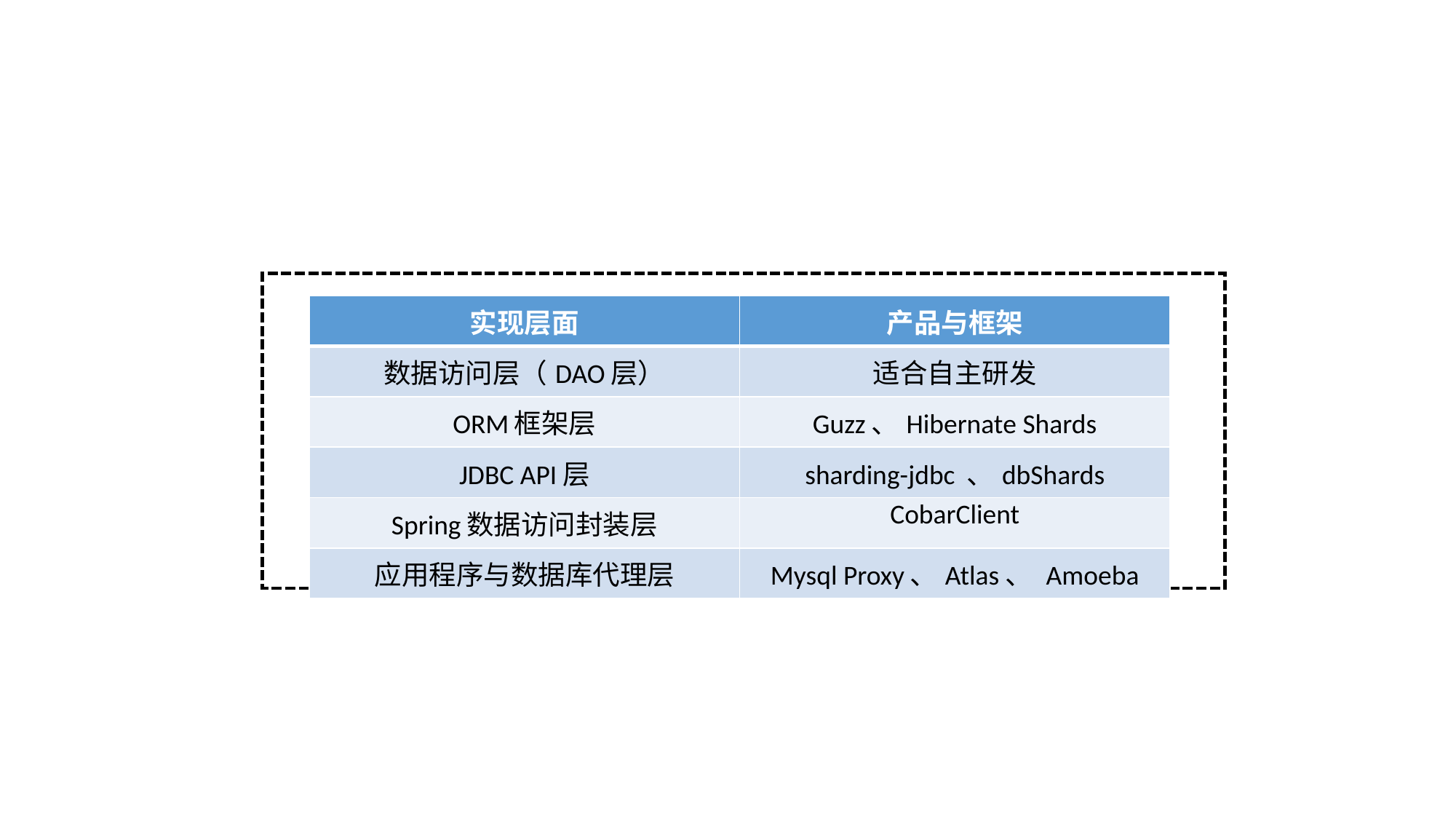

| 实现层面 | 产品与框架 |
| --- | --- |
| 数据访问层（DAO层） | 适合自主研发 |
| ORM框架层 | Guzz、Hibernate Shards |
| JDBC API层 | sharding-jdbc 、dbShards |
| Spring数据访问封装层 | CobarClient |
| 应用程序与数据库代理层 | Mysql Proxy、Atlas、 Amoeba |